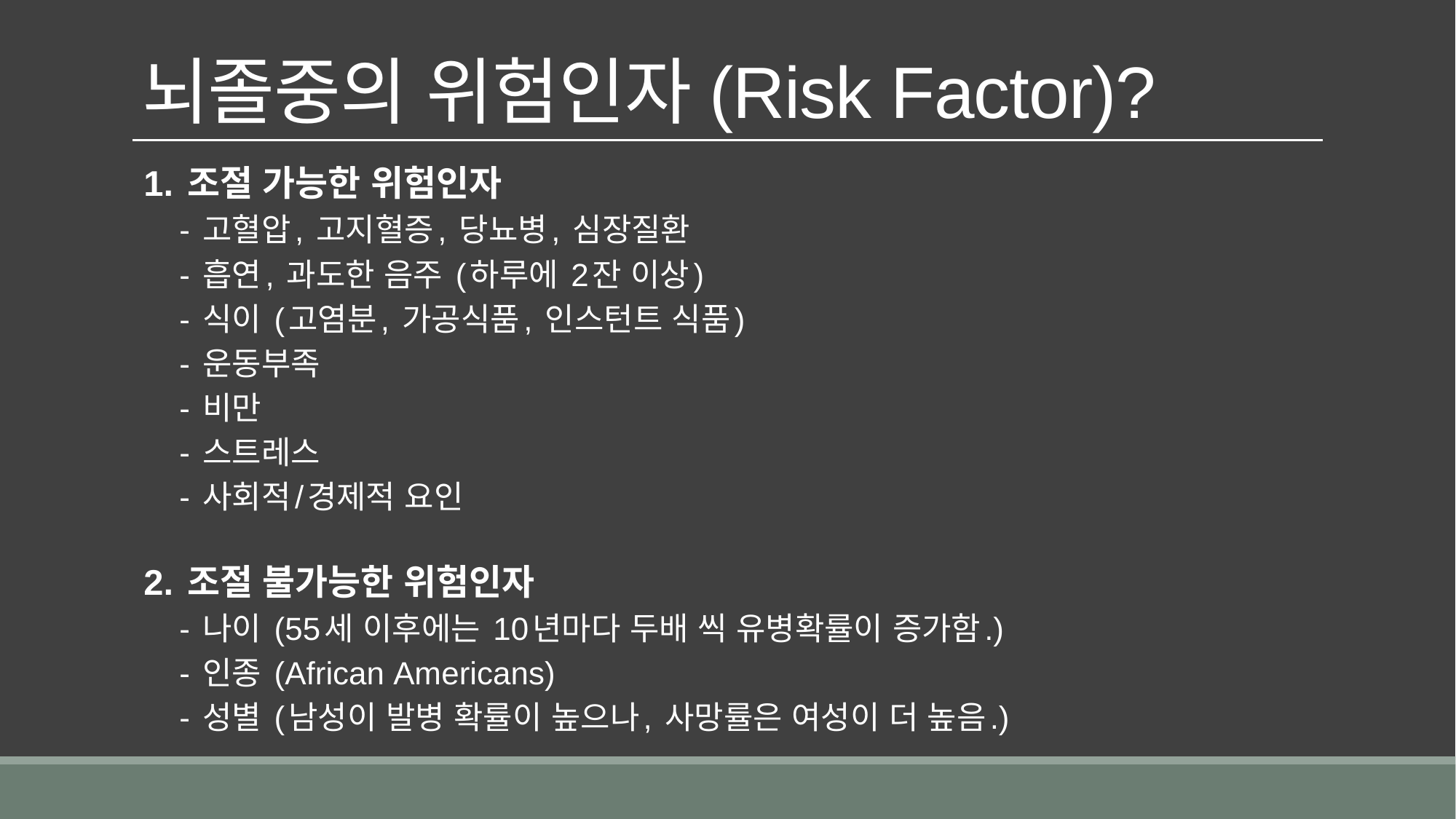

# 뇌졸중의 위험인자(Risk Factor)?
1. 조절 가능한 위험인자
    - 고혈압, 고지혈증, 당뇨병, 심장질환
    - 흡연, 과도한 음주 (하루에 2잔 이상)
    - 식이 (고염분, 가공식품, 인스턴트 식품)
    - 운동부족
    - 비만
    - 스트레스
    - 사회적/경제적 요인
2. 조절 불가능한 위험인자
    - 나이 (55세 이후에는 10년마다 두배 씩 유병확률이 증가함.)
    - 인종 (African Americans)
    - 성별 (남성이 발병 확률이 높으나, 사망률은 여성이 더 높음.)